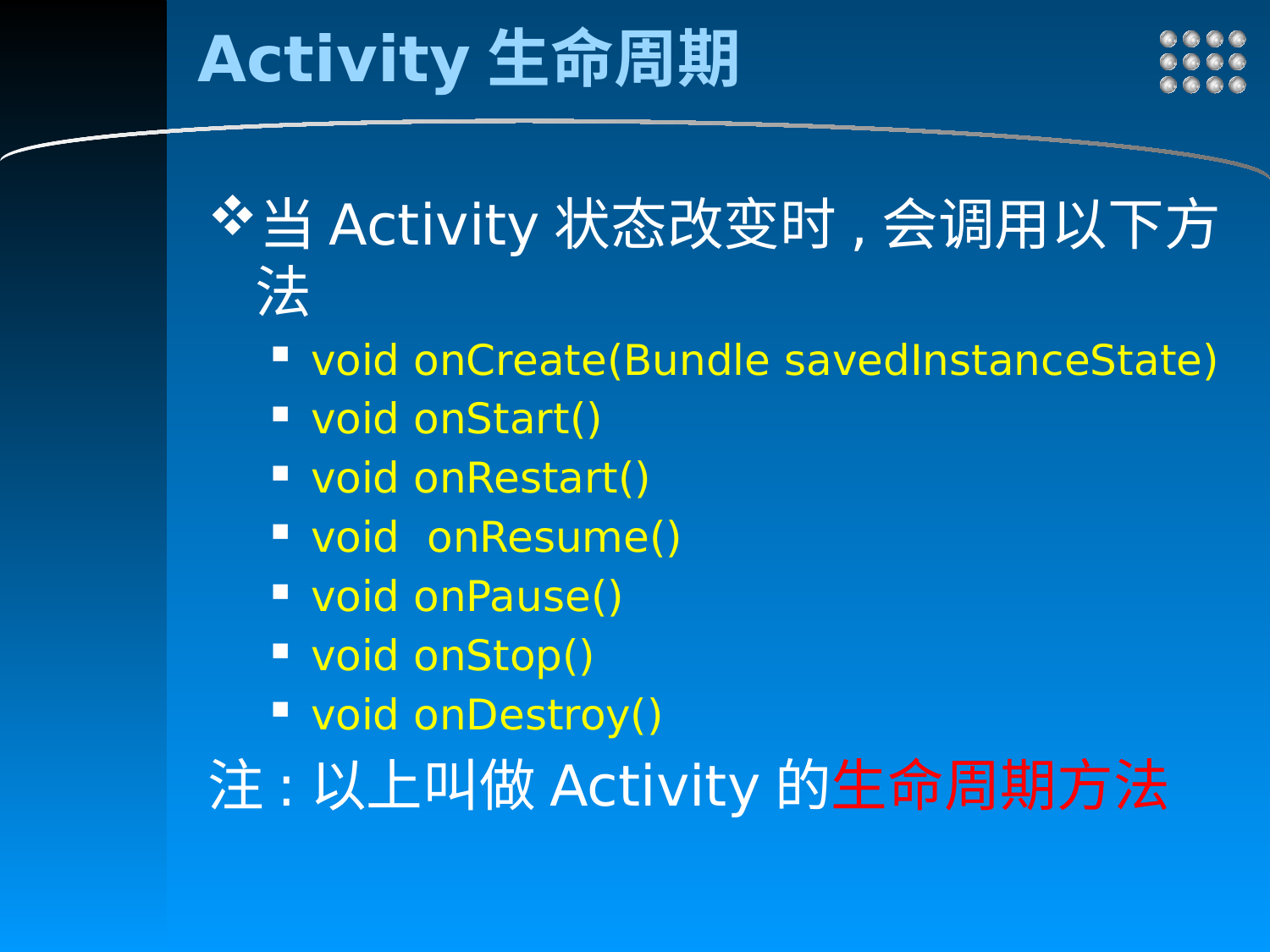

# Activity生命周期
当Activity状态改变时,会调用以下方法
void onCreate(Bundle savedInstanceState)
void onStart()
void onRestart()
void  onResume()
void onPause()
void onStop()
void onDestroy()
注:以上叫做Activity的生命周期方法